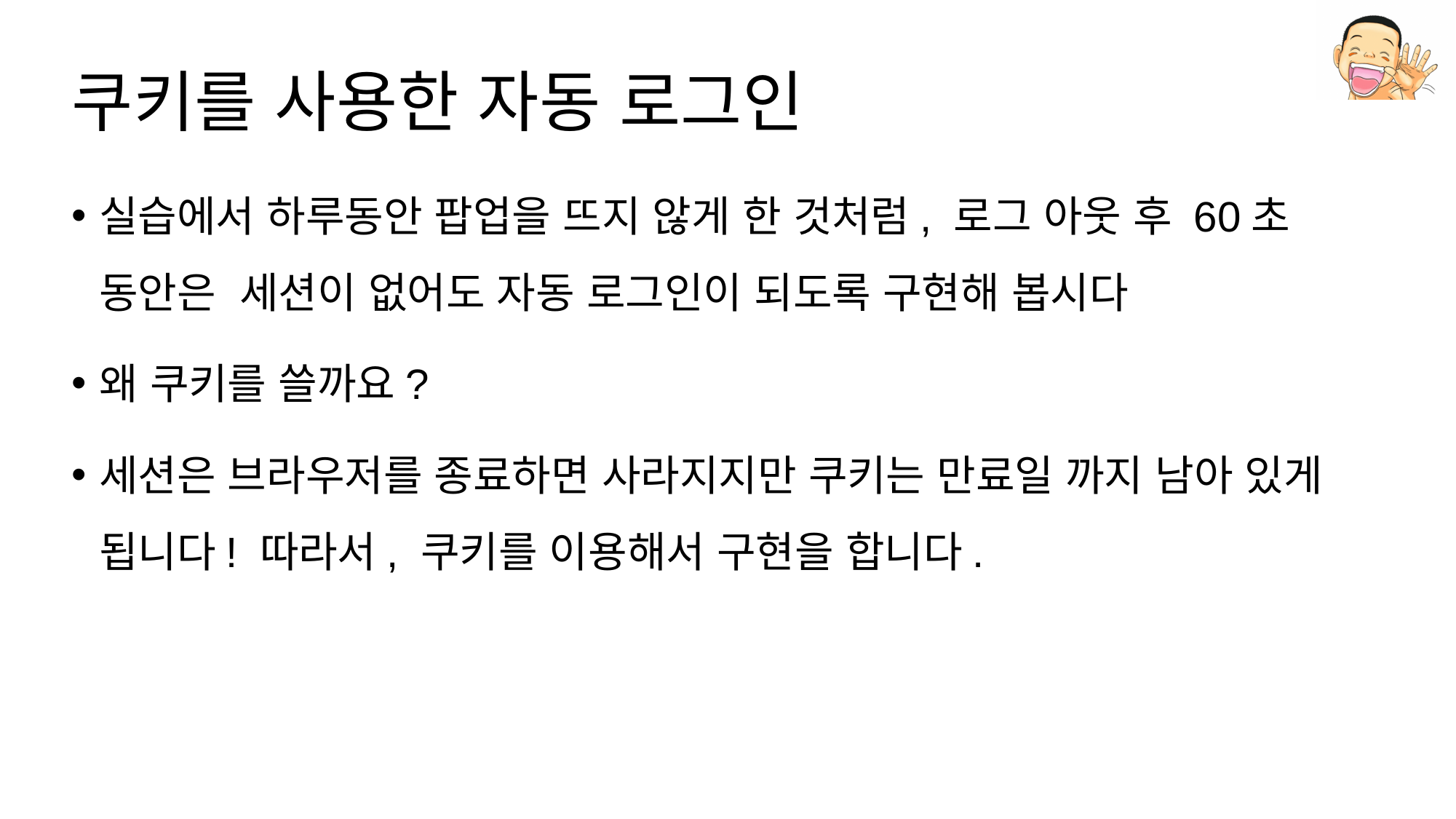

# 쿠키를 사용한 자동 로그인
실습에서 하루동안 팝업을 뜨지 않게 한 것처럼, 로그 아웃 후 60초 동안은  세션이 없어도 자동 로그인이 되도록 구현해 봅시다
왜 쿠키를 쓸까요?
세션은 브라우저를 종료하면 사라지지만 쿠키는 만료일 까지 남아 있게 됩니다! 따라서, 쿠키를 이용해서 구현을 합니다.